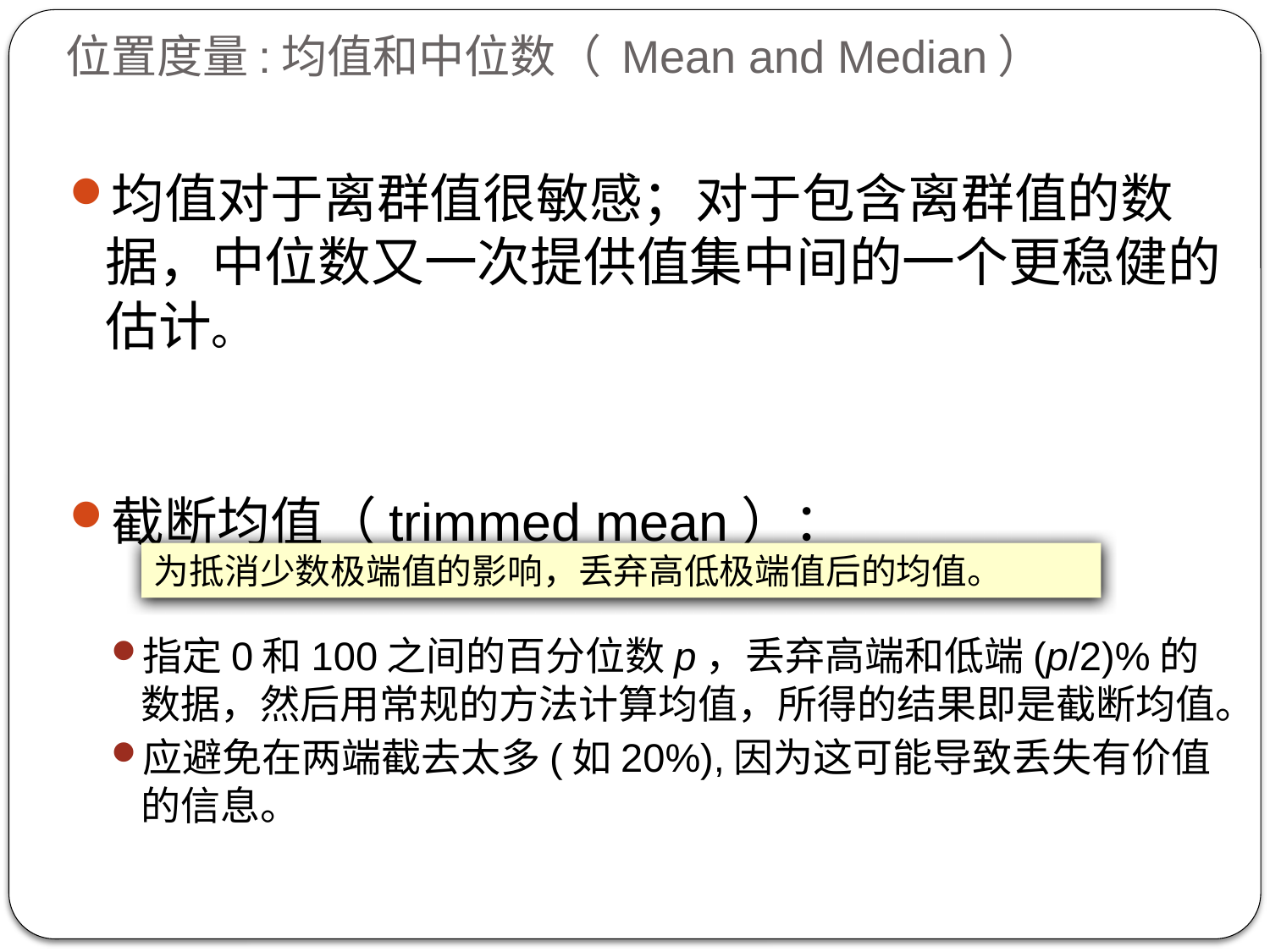

# 位置度量:均值和中位数（ Mean and Median）
均值对于离群值很敏感；对于包含离群值的数据，中位数又一次提供值集中间的一个更稳健的估计。

截断均值（trimmed mean）：

指定0和100之间的百分位数p，丢弃高端和低端(p/2)%的数据，然后用常规的方法计算均值，所得的结果即是截断均值。
应避免在两端截去太多(如20%),因为这可能导致丢失有价值的信息。
为抵消少数极端值的影响，丢弃高低极端值后的均值。